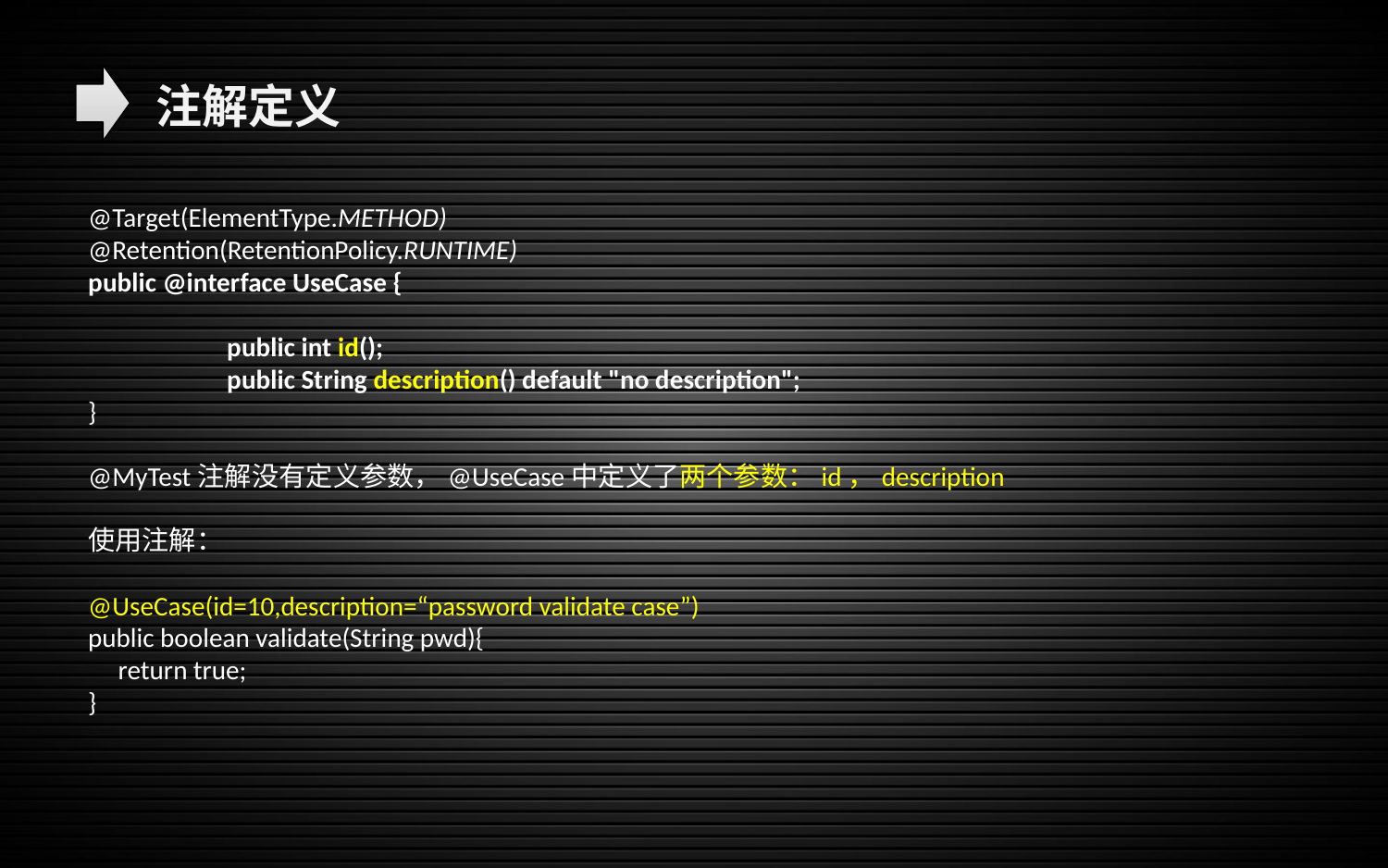

注解定义
@Target(ElementType.METHOD)
@Retention(RetentionPolicy.RUNTIME)
public @interface UseCase {

	public int id();
	public String description() default "no description";
}

@MyTest注解没有定义参数，@UseCase中定义了两个参数：id，description

使用注解：

@UseCase(id=10,description=“password validate case”)
public boolean validate(String pwd){
     return true;
}